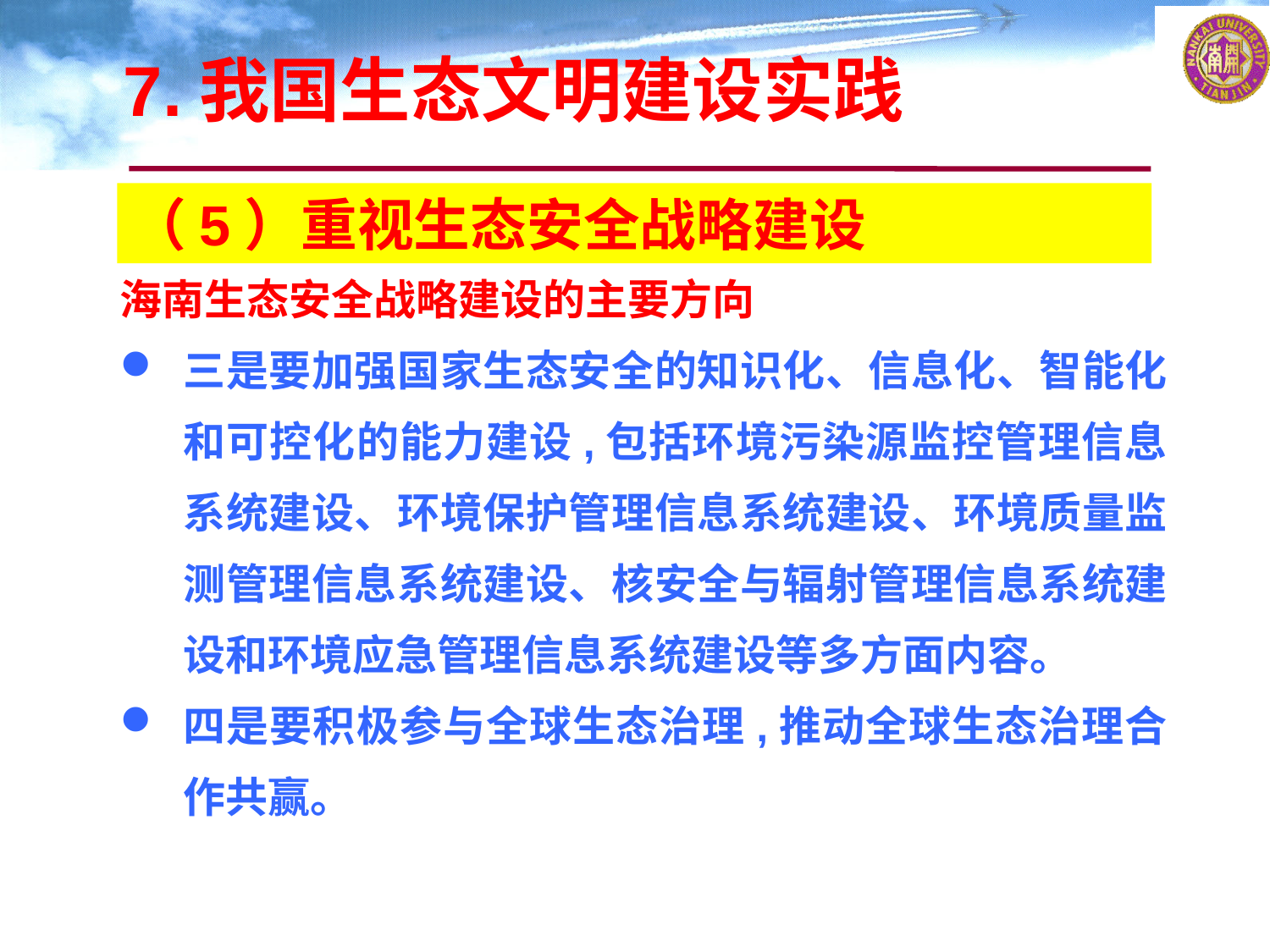

7.我国生态文明建设实践

（5）重视生态安全战略建设
海南生态安全战略建设的主要方向
三是要加强国家生态安全的知识化、信息化、智能化和可控化的能力建设,包括环境污染源监控管理信息系统建设、环境保护管理信息系统建设、环境质量监测管理信息系统建设、核安全与辐射管理信息系统建设和环境应急管理信息系统建设等多方面内容。
四是要积极参与全球生态治理,推动全球生态治理合作共赢。